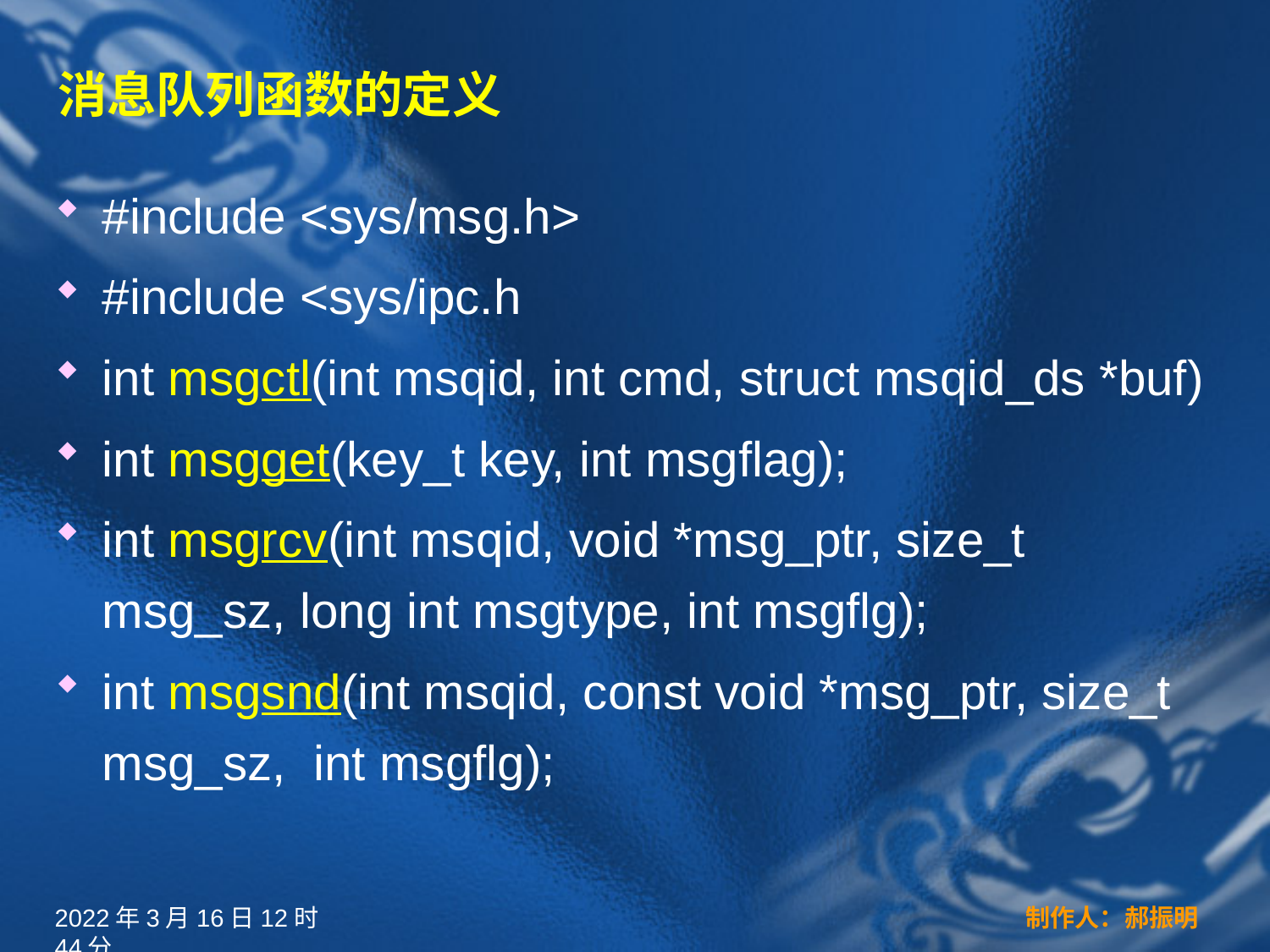

# 消息队列函数的定义
#include <sys/msg.h>
#include <sys/ipc.h
int msgctl(int msqid, int cmd, struct msqid_ds *buf)
int msgget(key_t key, int msgflag);
int msgrcv(int msqid, void *msg_ptr, size_t msg_sz, long int msgtype, int msgflg);
int msgsnd(int msqid, const void *msg_ptr, size_t msg_sz,  int msgflg);
2022年3月16日12时44分
制作人：郝振明